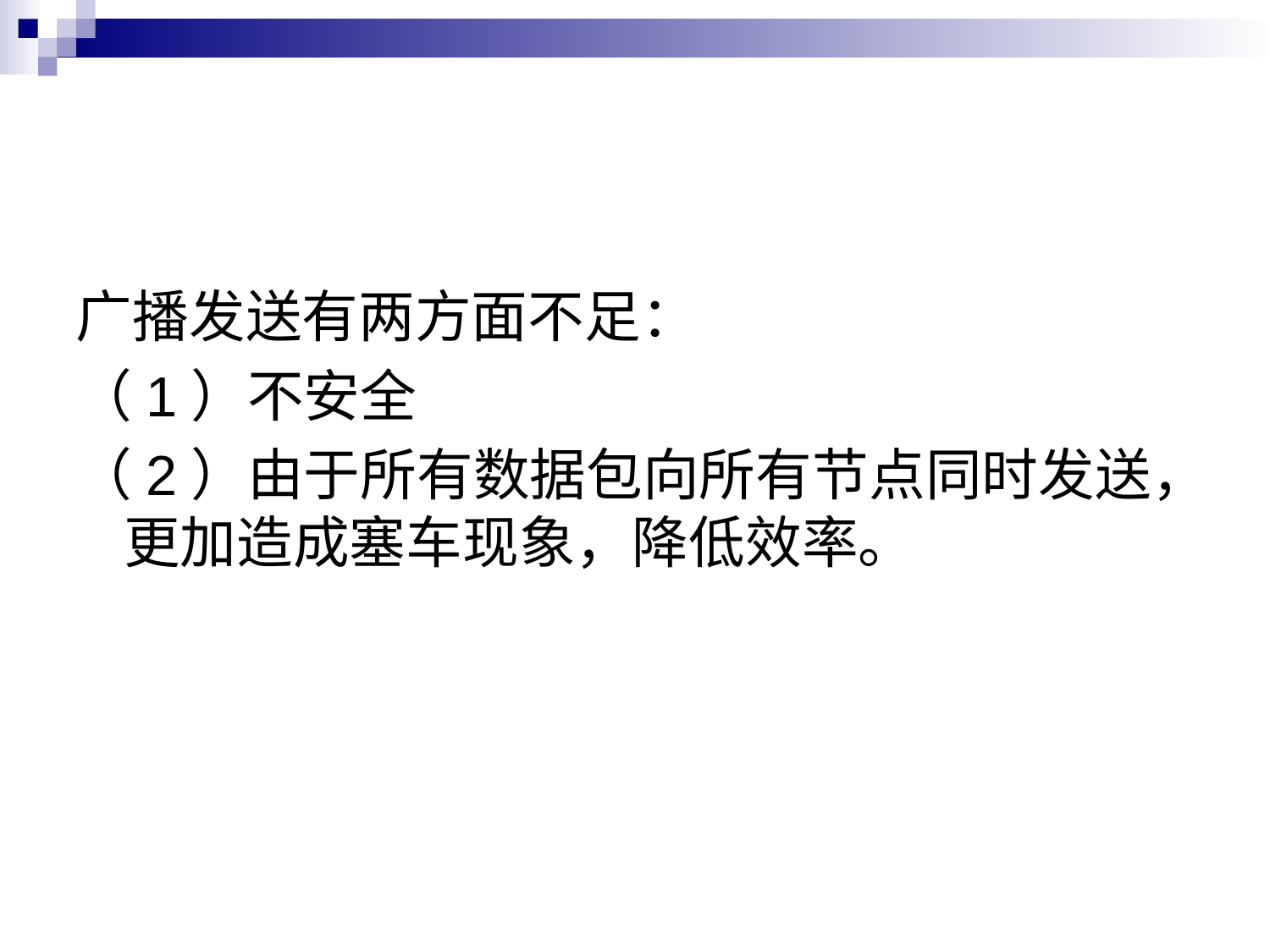

#
广播发送有两方面不足：
（1）不安全
（2）由于所有数据包向所有节点同时发送，更加造成塞车现象，降低效率。